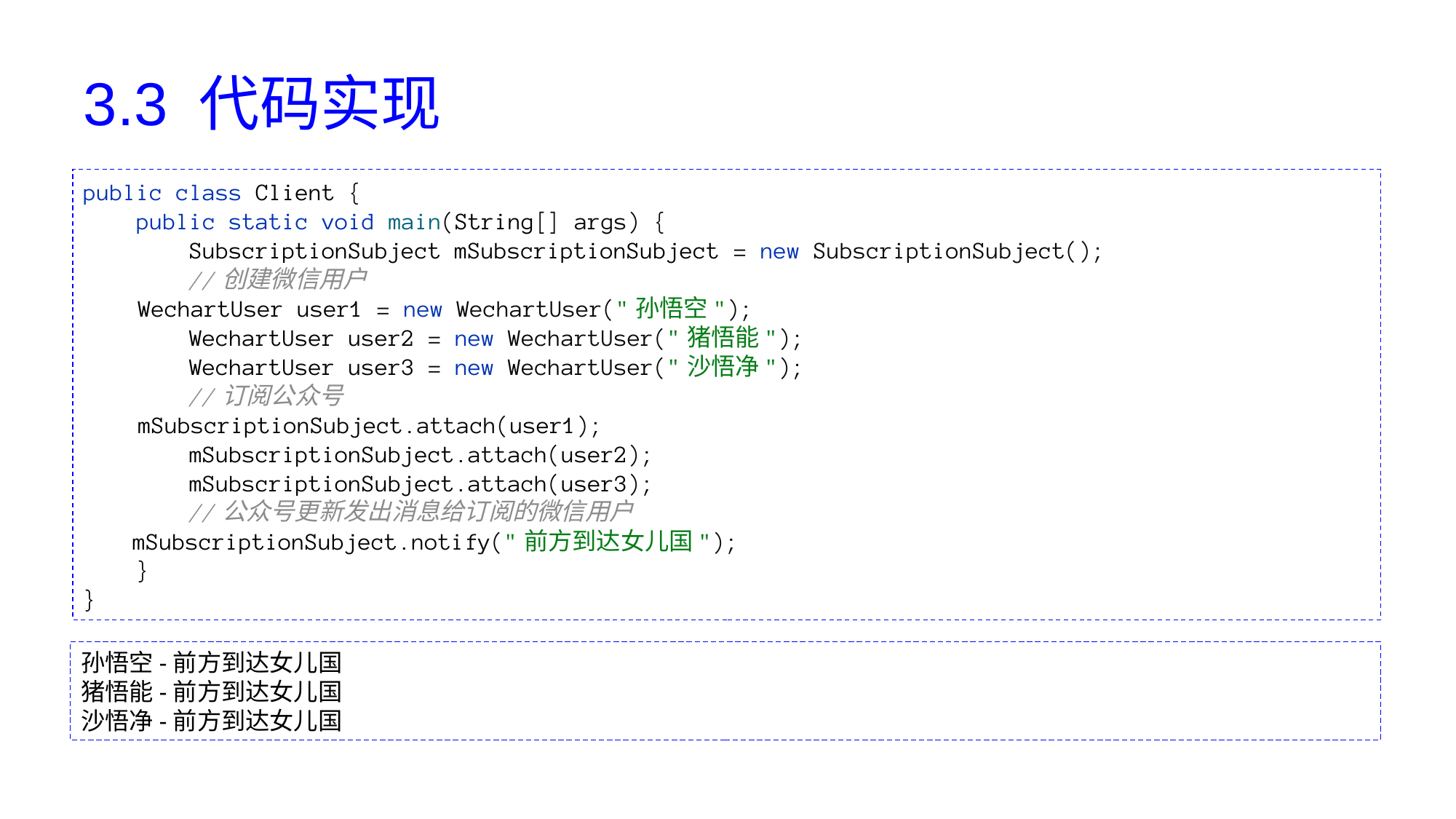

# 3.3 代码实现
public class Client {
    public static void main(String[] args) {
        SubscriptionSubject mSubscriptionSubject = new SubscriptionSubject();
        //创建微信用户
         WechartUser user1 = new WechartUser("孙悟空");
        WechartUser user2 = new WechartUser("猪悟能");
        WechartUser user3 = new WechartUser("沙悟净");
        //订阅公众号
         mSubscriptionSubject.attach(user1);
        mSubscriptionSubject.attach(user2);
        mSubscriptionSubject.attach(user3);
        //公众号更新发出消息给订阅的微信用户
        mSubscriptionSubject.notify("前方到达女儿国");
    }
}
孙悟空-前方到达女儿国
猪悟能-前方到达女儿国
沙悟净-前方到达女儿国
41